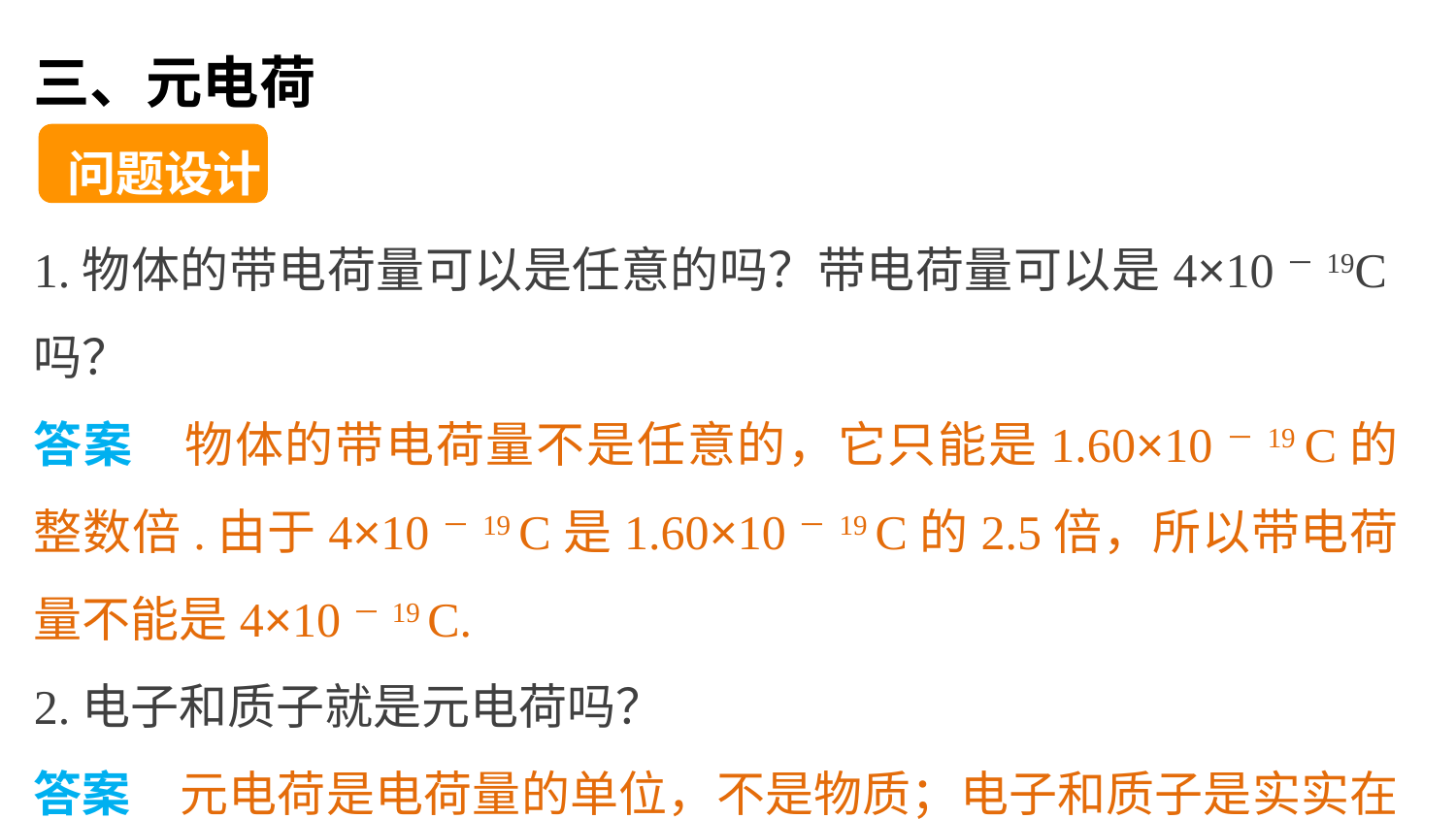

三、元电荷
 问题设计
1.物体的带电荷量可以是任意的吗？带电荷量可以是4×10－19C吗？
答案　物体的带电荷量不是任意的，它只能是1.60×10－19 C的整数倍.由于4×10－19 C是1.60×10－19 C的2.5倍，所以带电荷量不能是4×10－19 C.
2.电子和质子就是元电荷吗？
答案　元电荷是电荷量的单位，不是物质；电子和质子是实实在在的粒子.